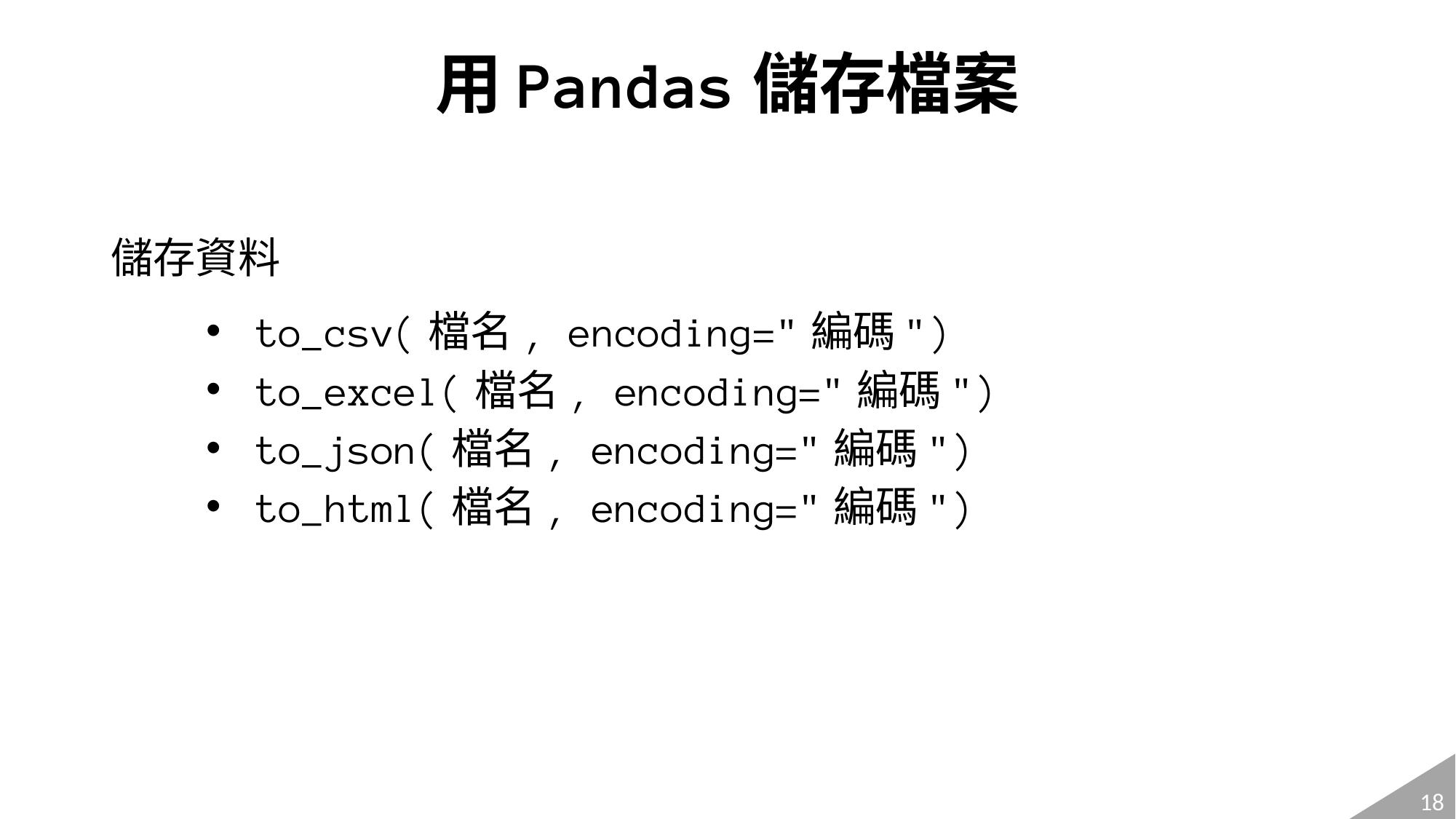

# 用Pandas儲存檔案

儲存資料
to_csv(檔名, encoding="編碼")
to_excel(檔名, encoding="編碼")
to_json(檔名, encoding="編碼")
to_html(檔名, encoding="編碼")
18